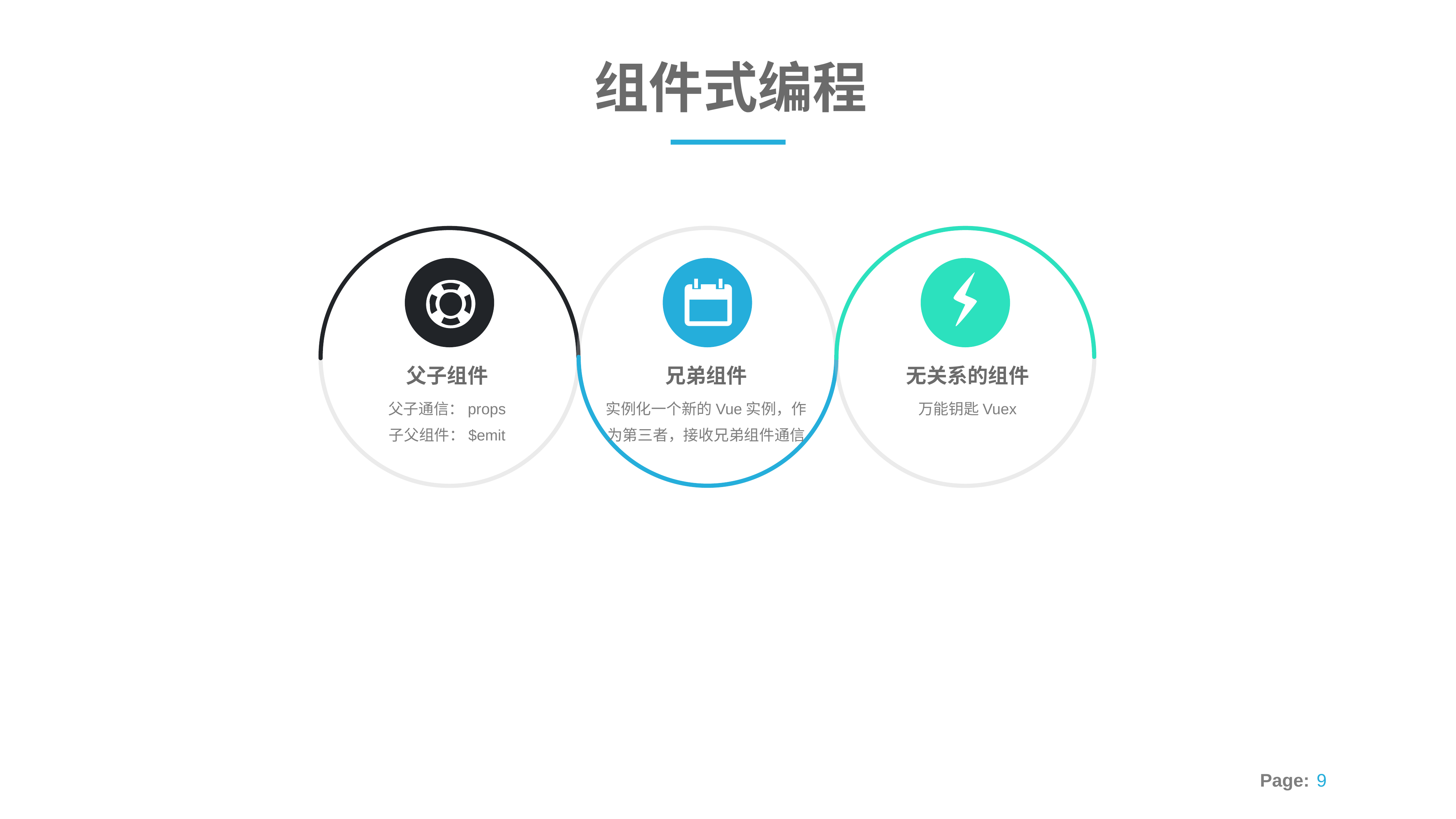

组件式编程

父子组件
父子通信：props
子父组件：$emit
兄弟组件
实例化一个新的Vue实例，作为第三者，接收兄弟组件通信
无关系的组件
万能钥匙Vuex